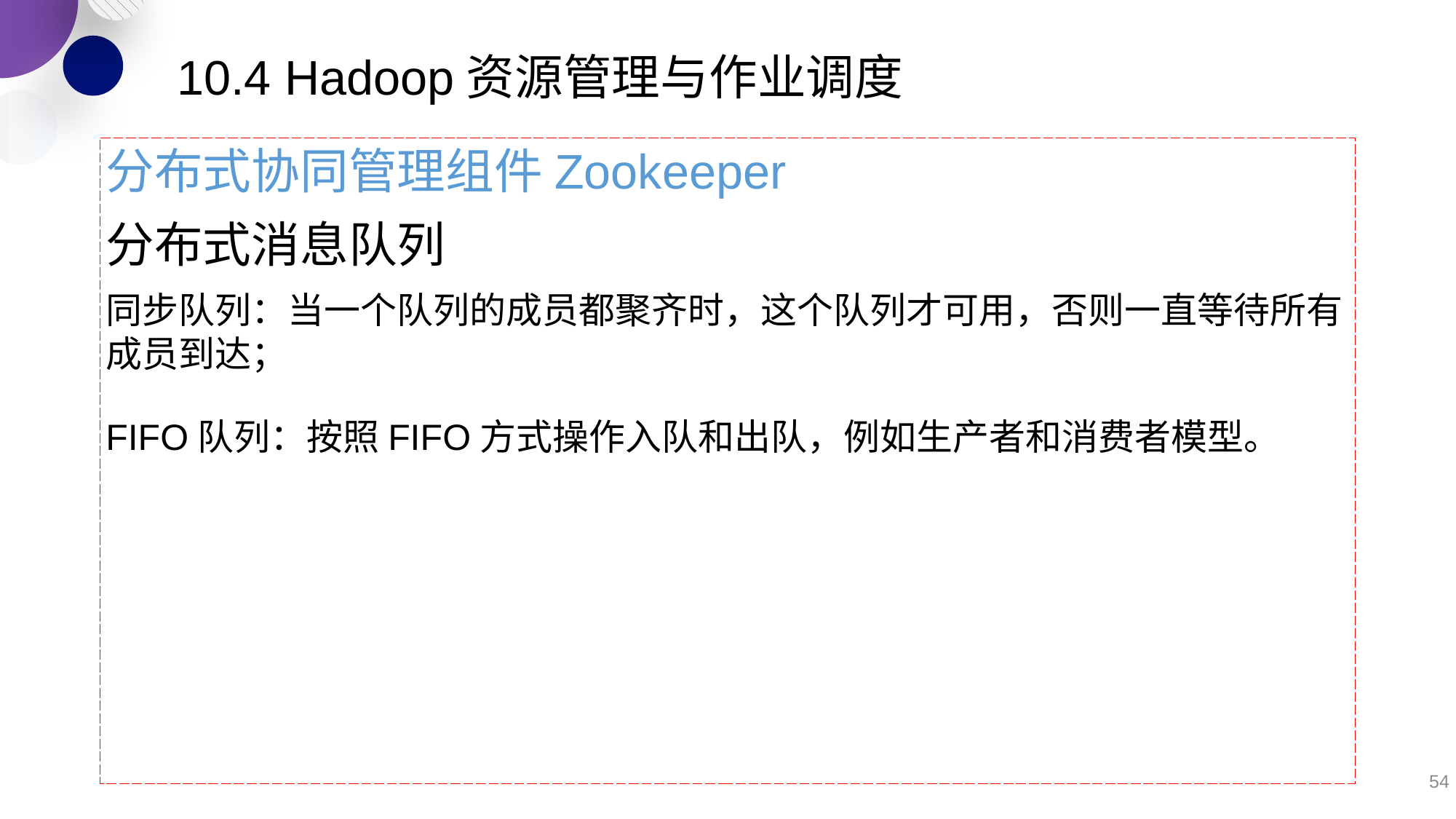

# 10.4 Hadoop资源管理与作业调度
分布式协同管理组件Zookeeper
分布式消息队列
同步队列：当一个队列的成员都聚齐时，这个队列才可用，否则一直等待所有成员到达；
FIFO队列：按照FIFO方式操作入队和出队，例如生产者和消费者模型。

54